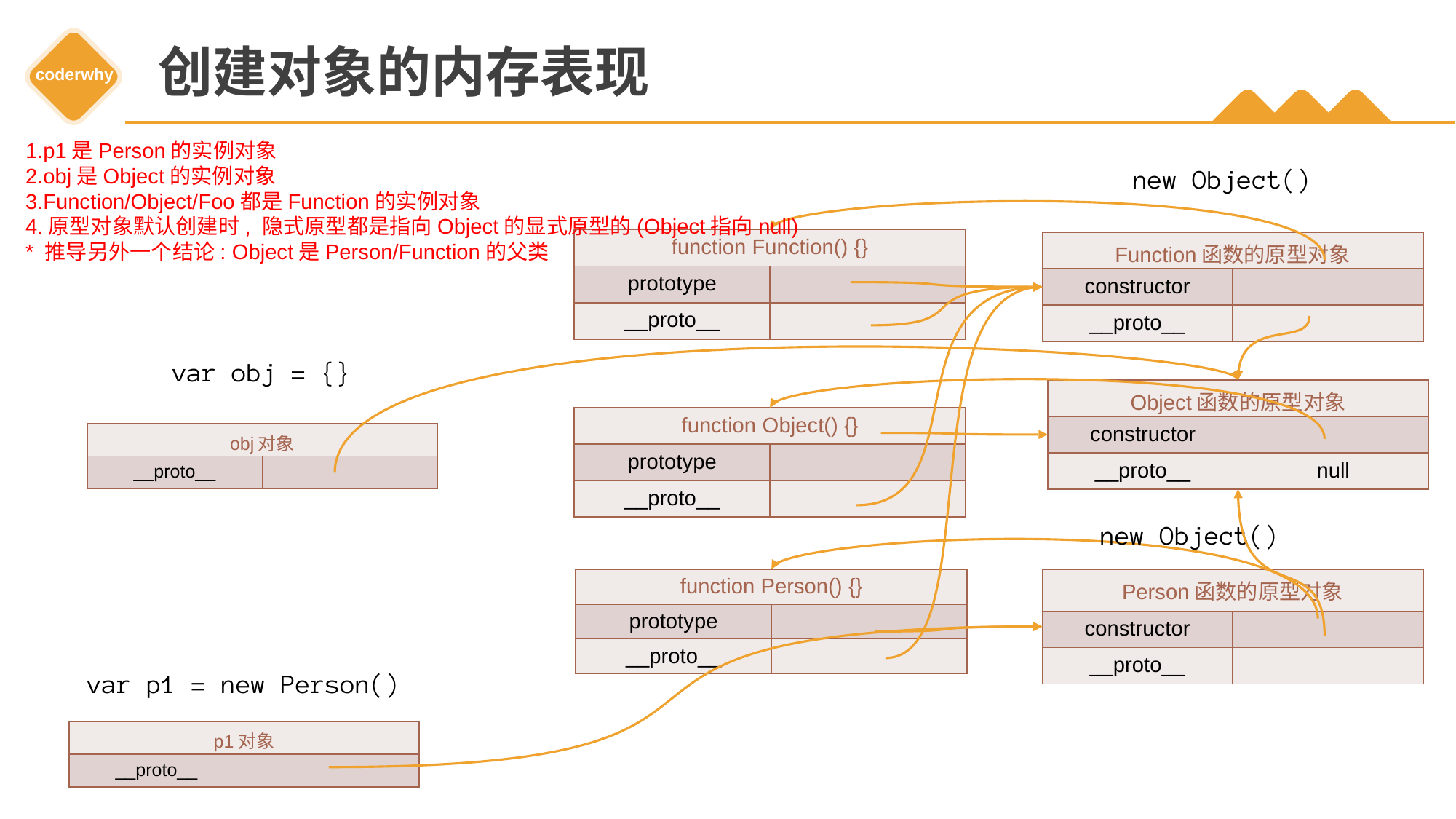

# 创建对象的内存表现
1.p1是Person的实例对象
2.obj是Object的实例对象
3.Function/Object/Foo都是Function的实例对象
4.原型对象默认创建时, 隐式原型都是指向Object的显式原型的(Object指向null)
* 推导另外一个结论: Object是Person/Function的父类
new Object()
| function Function() {} |  |
| --- | --- |
| prototype |  |
| \_\_proto\_\_ |  |
| Function函数的原型对象 |  |
| --- | --- |
| constructor |  |
| \_\_proto\_\_ |  |
var obj = {}
| Object函数的原型对象 |  |
| --- | --- |
| constructor |  |
| \_\_proto\_\_ | null |
| function Object() {} |  |
| --- | --- |
| prototype |  |
| \_\_proto\_\_ |  |
| obj对象 |  |
| --- | --- |
| \_\_proto\_\_ |  |
new Object()
| function Person() {} |  |
| --- | --- |
| prototype |  |
| \_\_proto\_\_ |  |
| Person函数的原型对象 |  |
| --- | --- |
| constructor |  |
| \_\_proto\_\_ |  |
var p1 = new Person()
| p1对象 |  |
| --- | --- |
| \_\_proto\_\_ |  |